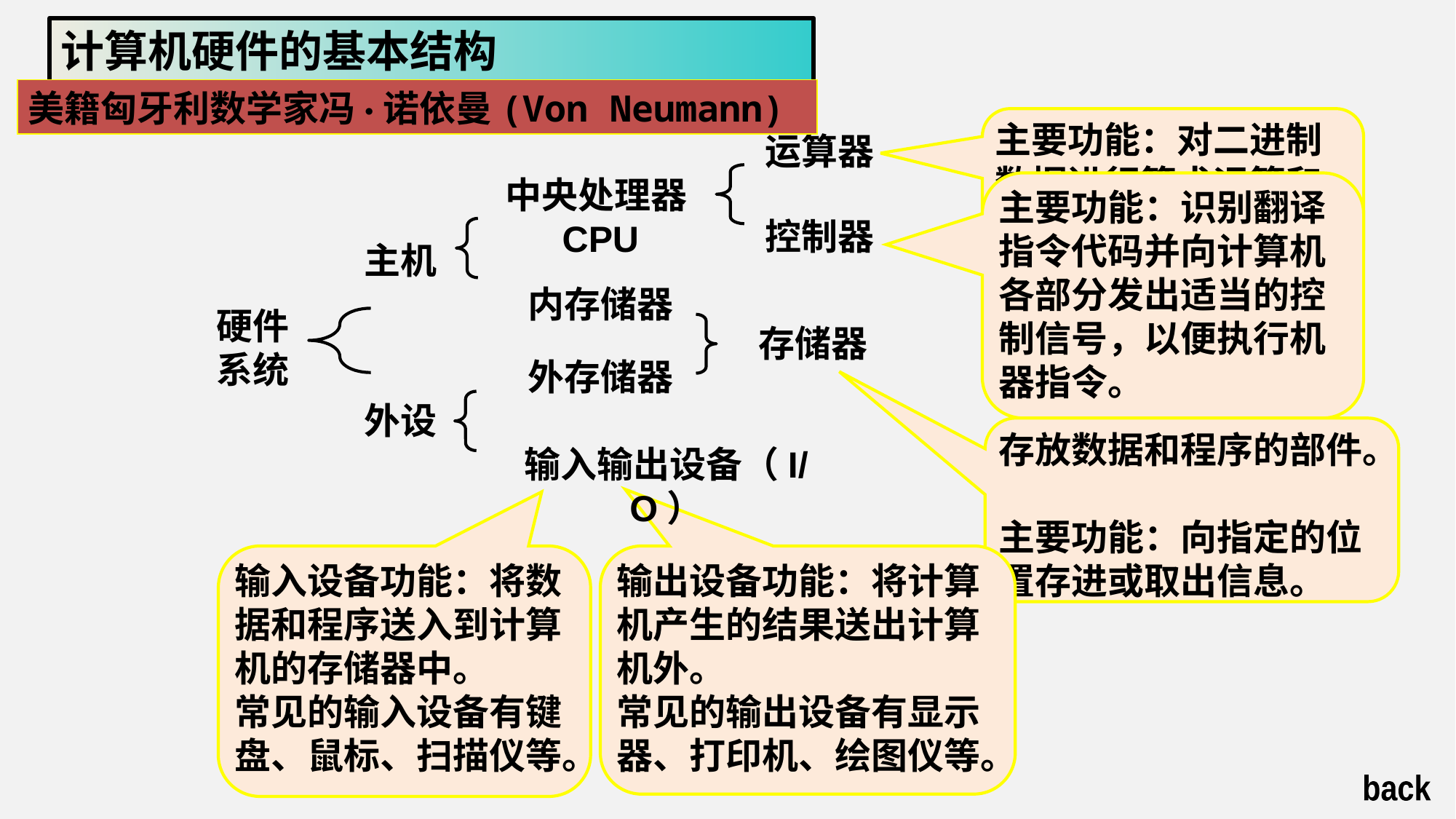

计算机硬件的基本结构
美籍匈牙利数学家冯·诺依曼(Von Neumann)
主要功能：对二进制数据进行算术运算和逻辑运算。
运算器

中央处理器CPU
控制器

主机
内存储器
硬件系统

存储器
外存储器

外设
输入输出设备（I/O）
主要功能：识别翻译指令代码并向计算机各部分发出适当的控制信号，以便执行机器指令。
存放数据和程序的部件。
主要功能：向指定的位置存进或取出信息。
输入设备功能：将数据和程序送入到计算机的存储器中。
常见的输入设备有键盘、鼠标、扫描仪等。
输出设备功能：将计算机产生的结果送出计算机外。
常见的输出设备有显示器、打印机、绘图仪等。